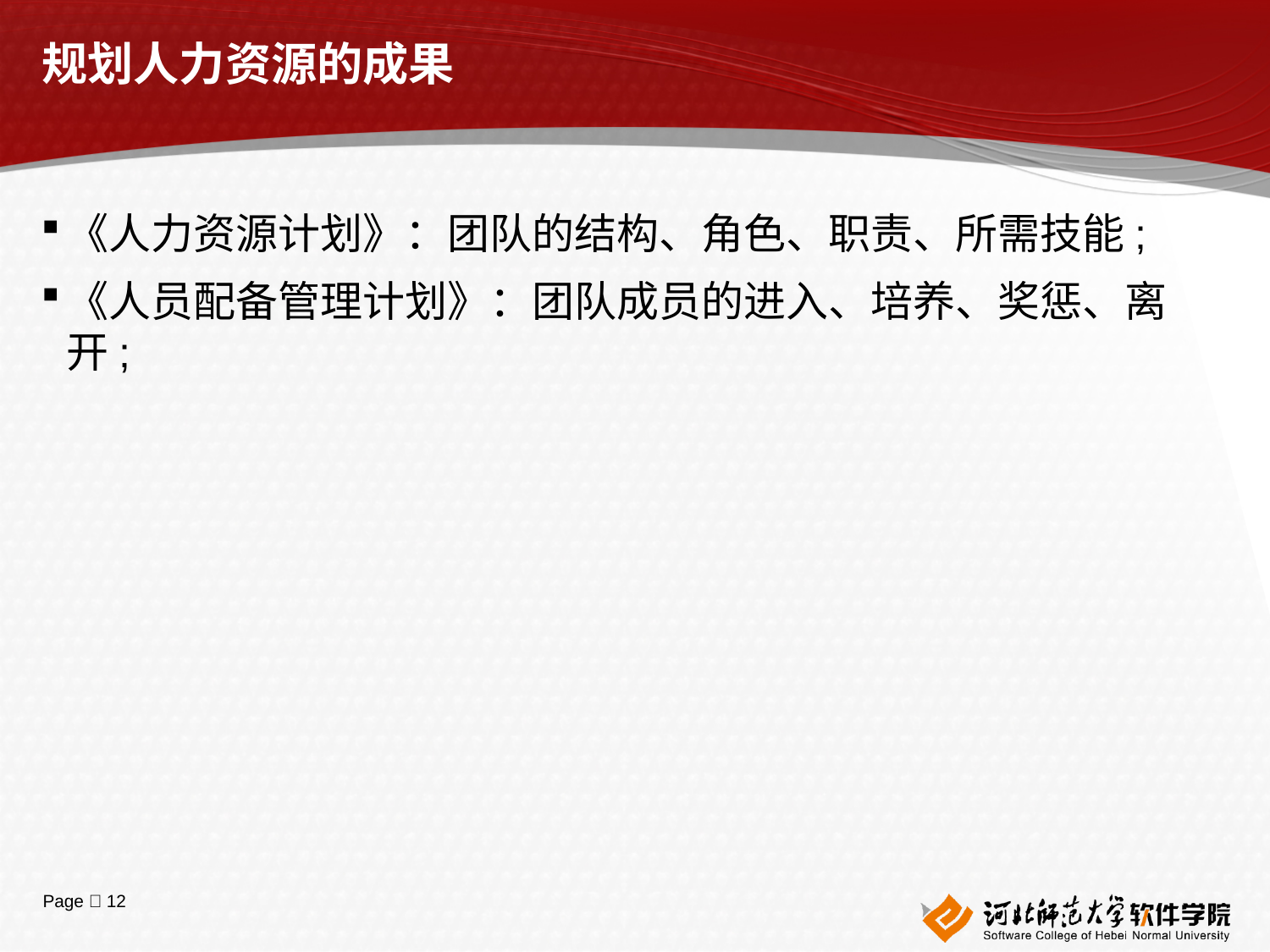

# 规划人力资源的成果
《人力资源计划》：团队的结构、角色、职责、所需技能;
《人员配备管理计划》：团队成员的进入、培养、奖惩、离开;